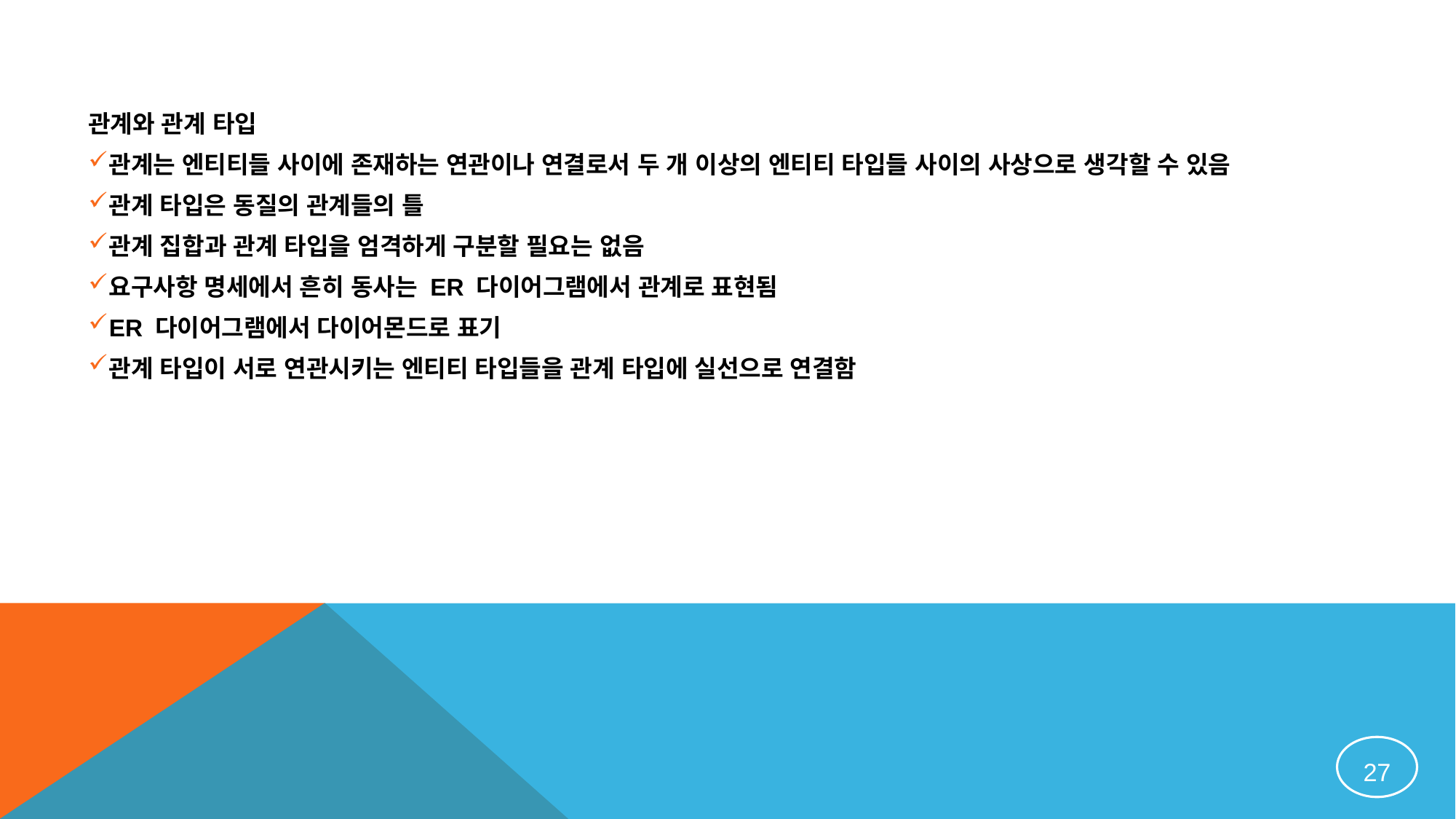

관계와 관계 타입
관계는 엔티티들 사이에 존재하는 연관이나 연결로서 두 개 이상의 엔티티 타입들 사이의 사상으로 생각할 수 있음
관계 타입은 동질의 관계들의 틀
관계 집합과 관계 타입을 엄격하게 구분할 필요는 없음
요구사항 명세에서 흔히 동사는 ER 다이어그램에서 관계로 표현됨
ER 다이어그램에서 다이어몬드로 표기
관계 타입이 서로 연관시키는 엔티티 타입들을 관계 타입에 실선으로 연결함
27